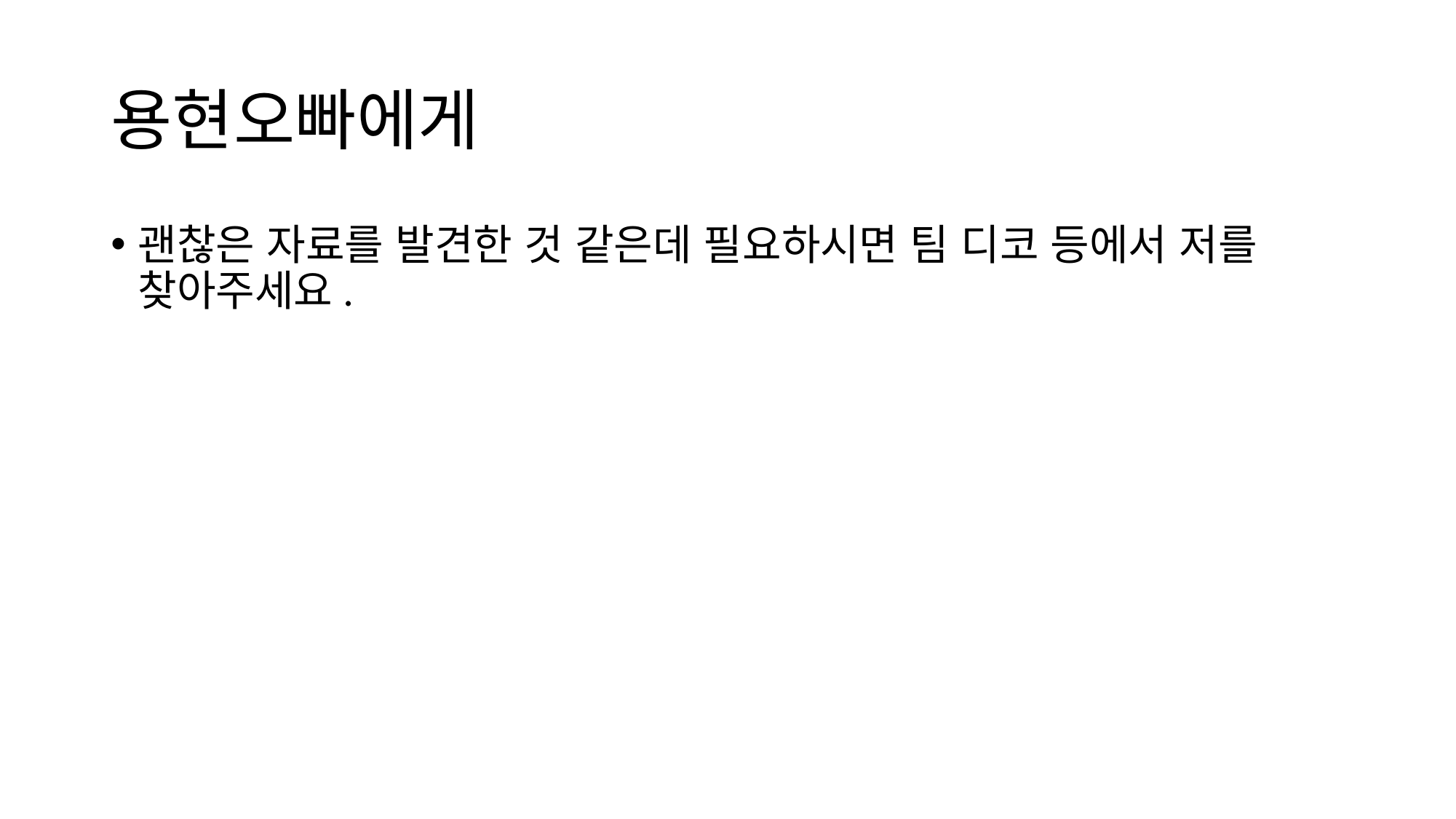

# 용현오빠에게
괜찮은 자료를 발견한 것 같은데 필요하시면 팀 디코 등에서 저를 찾아주세요.